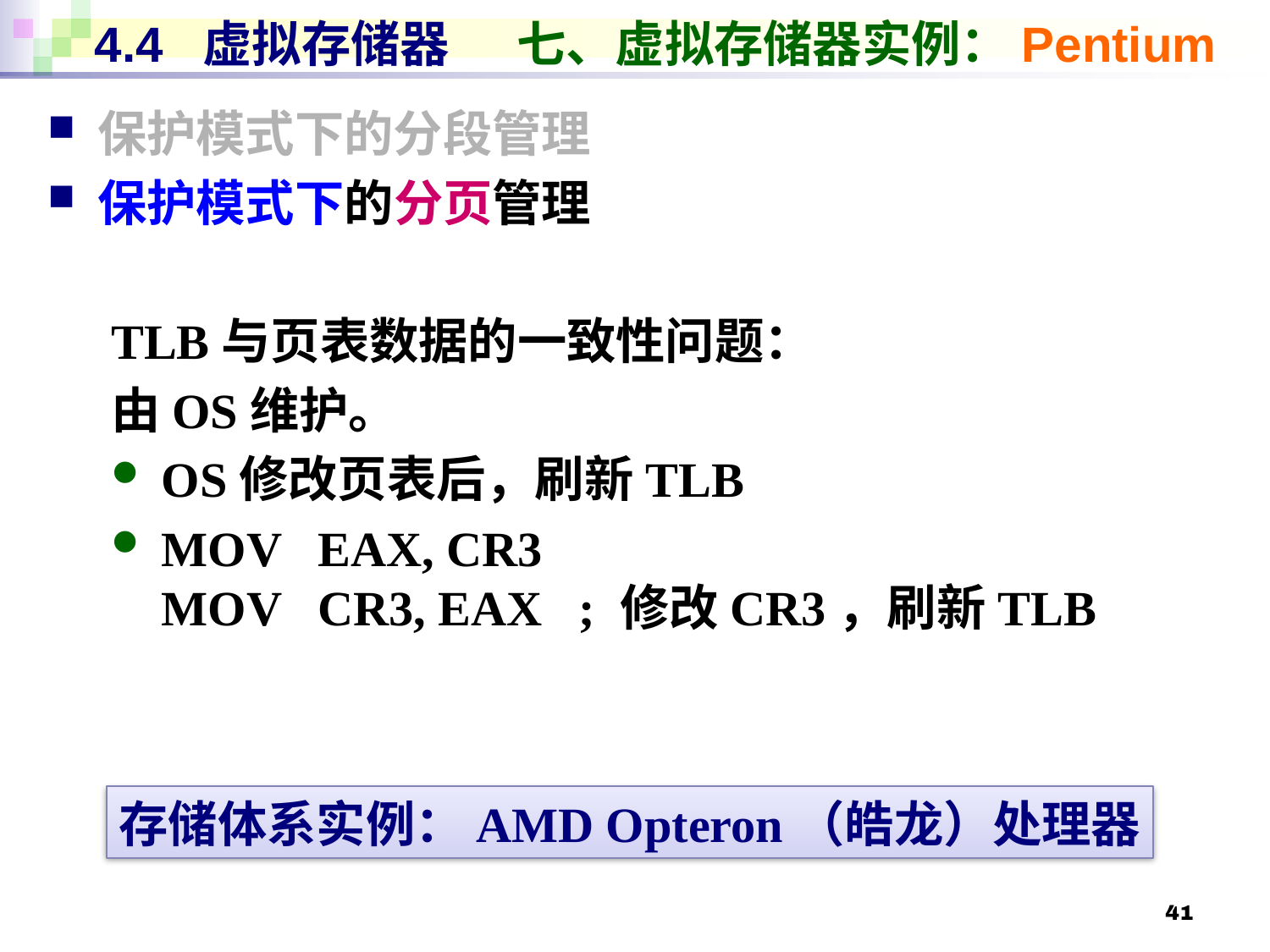

# 4.4  虚拟存储器      七、虚拟存储器实例：Pentium
保护模式下的分段管理
保护模式下的分页管理

TLB与页表数据的一致性问题：
由OS维护。
OS修改页表后，刷新TLB
MOV   EAX, CR3
MOV   CR3, EAX   ; 修改CR3，刷新TLB
存储体系实例：AMD Opteron（皓龙）处理器
41